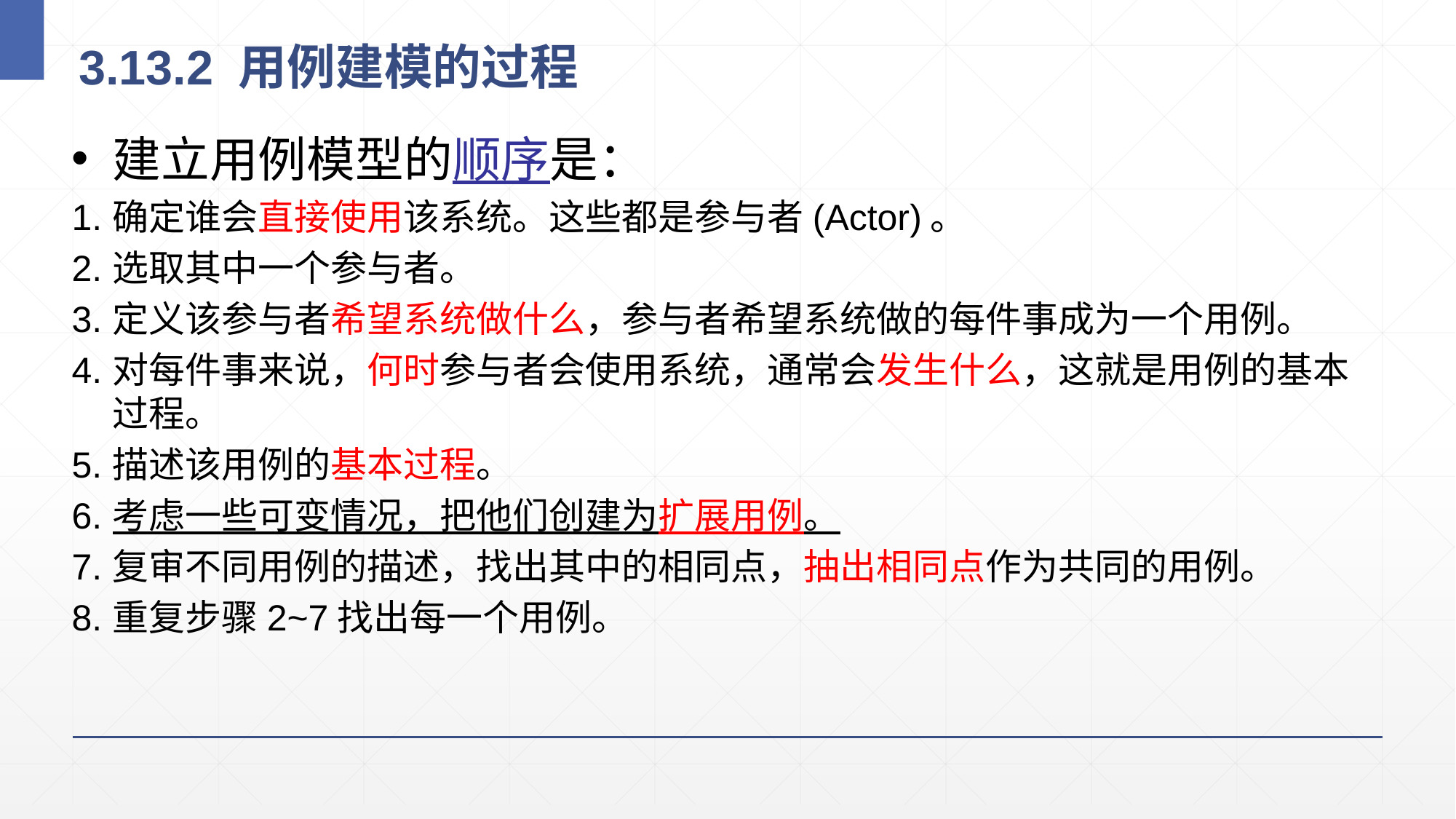

# 3.13.2 用例建模的过程
建立用例模型的顺序是：
确定谁会直接使用该系统。这些都是参与者(Actor)。
选取其中一个参与者。
定义该参与者希望系统做什么，参与者希望系统做的每件事成为一个用例。
对每件事来说，何时参与者会使用系统，通常会发生什么，这就是用例的基本过程。
描述该用例的基本过程。
考虑一些可变情况，把他们创建为扩展用例。
复审不同用例的描述，找出其中的相同点，抽出相同点作为共同的用例。
重复步骤2~7找出每一个用例。